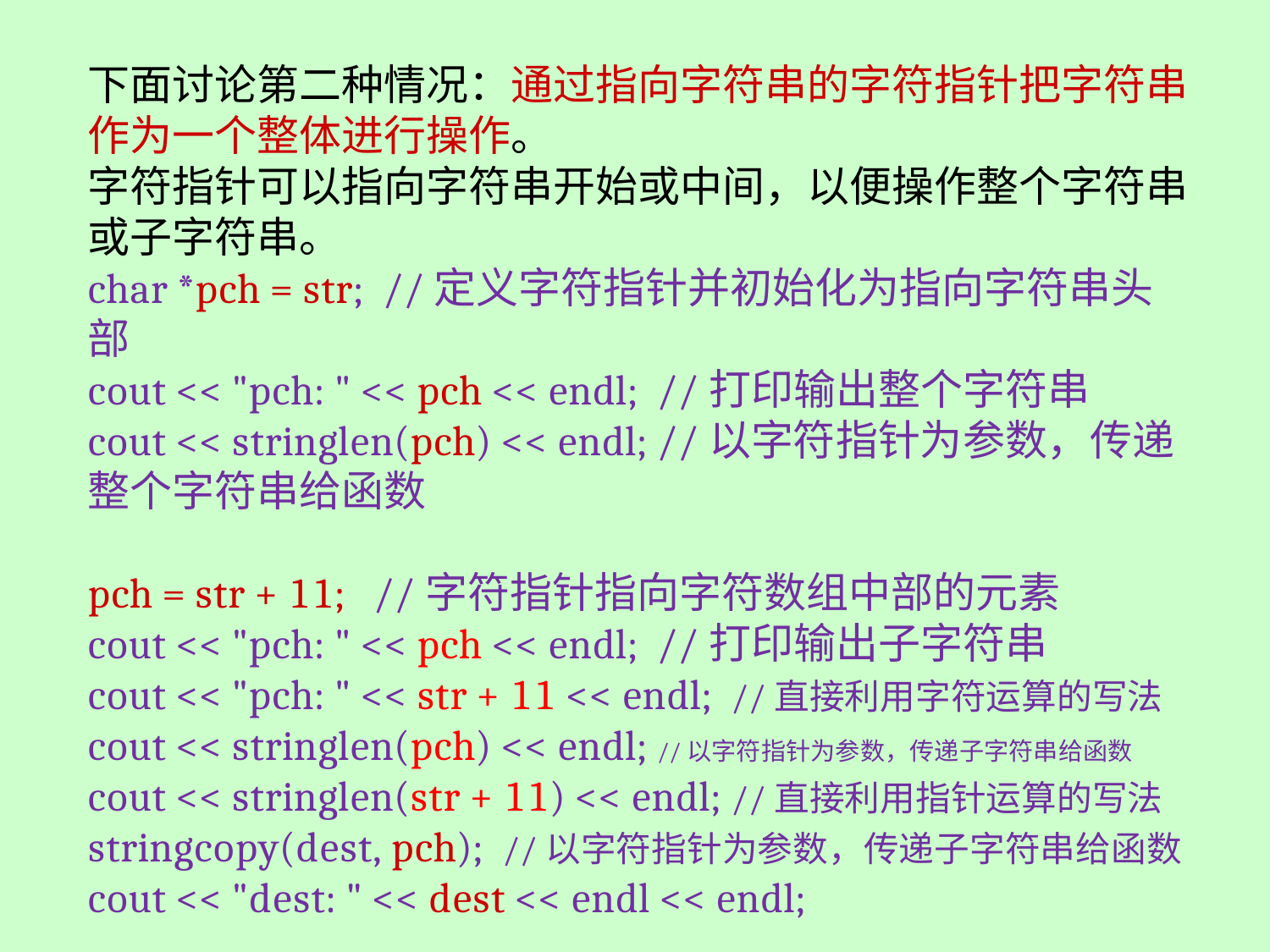

下面讨论第二种情况：通过指向字符串的字符指针把字符串作为一个整体进行操作。
字符指针可以指向字符串开始或中间，以便操作整个字符串或子字符串。
char *pch = str;  //定义字符指针并初始化为指向字符串头部
cout << "pch: " << pch << endl;  //打印输出整个字符串
cout << stringlen(pch) << endl; //以字符指针为参数，传递整个字符串给函数

pch = str + 11;   //字符指针指向字符数组中部的元素
cout << "pch: " << pch << endl;  //打印输出子字符串
cout << "pch: " << str + 11 << endl;  //直接利用字符运算的写法
cout << stringlen(pch) << endl; //以字符指针为参数，传递子字符串给函数
cout << stringlen(str + 11) << endl; //直接利用指针运算的写法
stringcopy(dest, pch);  //以字符指针为参数，传递子字符串给函数
cout << "dest: " << dest << endl << endl;
70